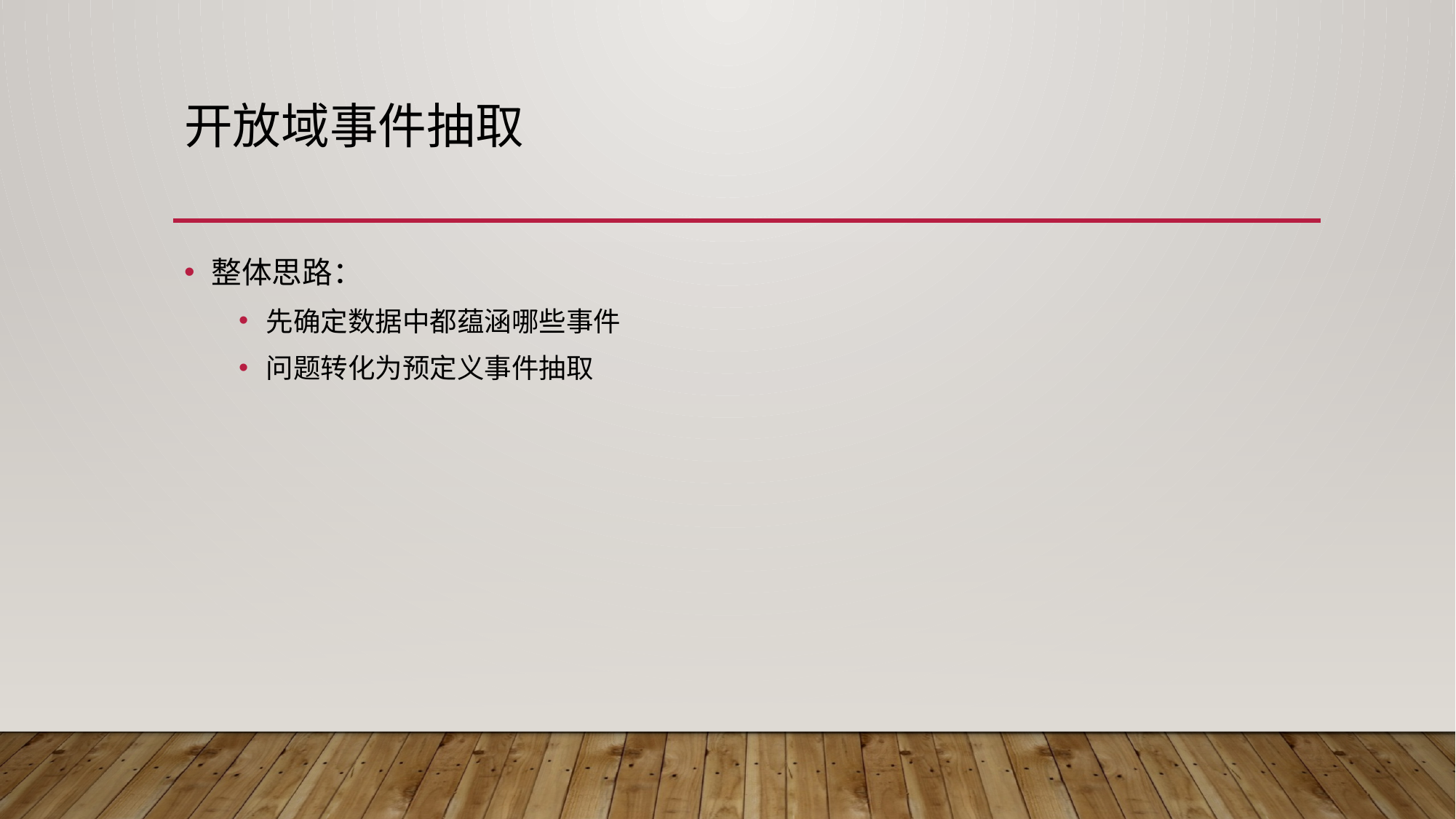

# 开放域事件抽取
整体思路：
先确定数据中都蕴涵哪些事件
问题转化为预定义事件抽取